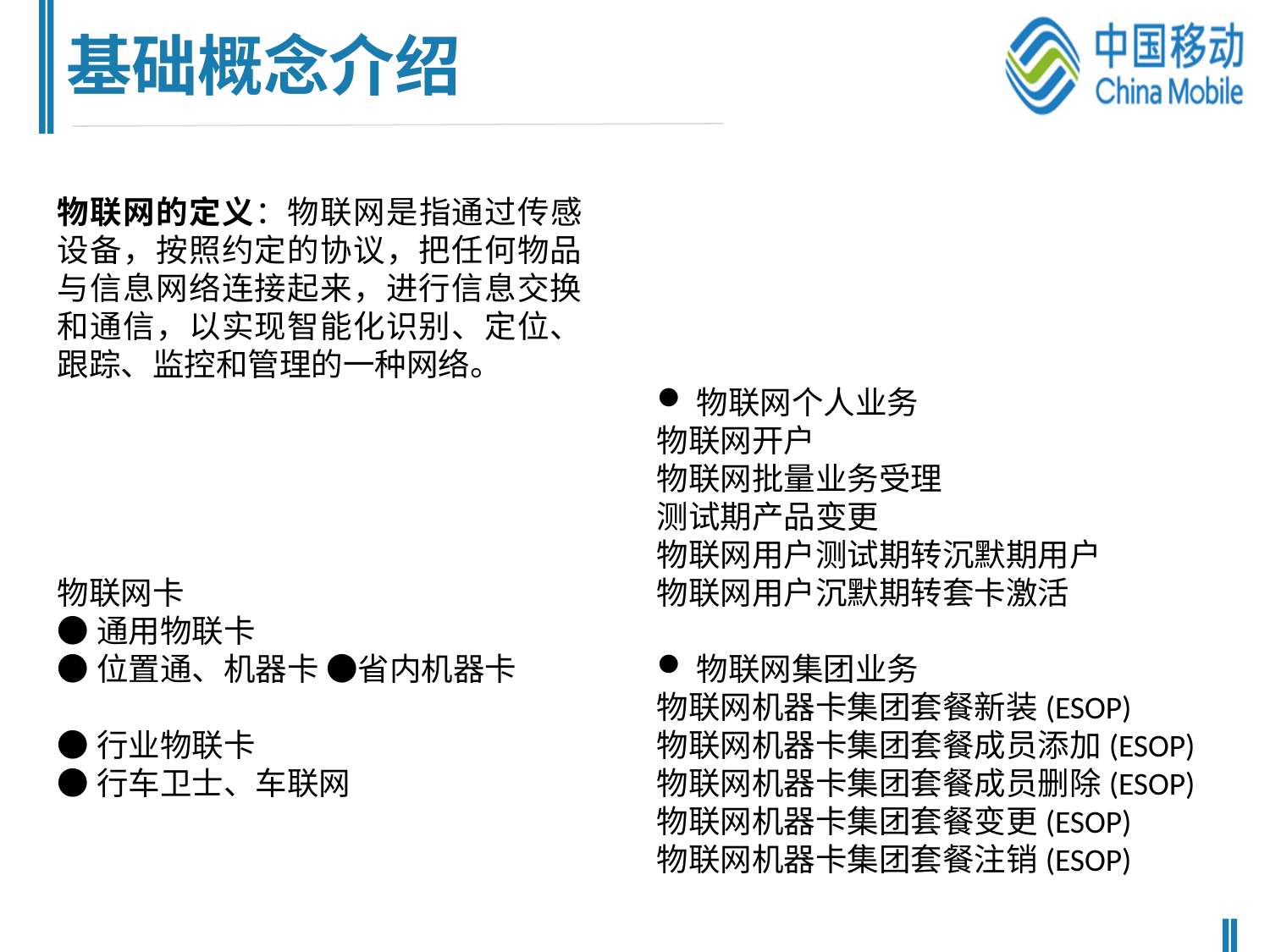

基础概念介绍
物联网的定义：物联网是指通过传感设备，按照约定的协议，把任何物品与信息网络连接起来，进行信息交换和通信，以实现智能化识别、定位、跟踪、监控和管理的一种网络。

物联网卡
●通用物联卡
●位置通、机器卡 ●省内机器卡

●行业物联卡
●行车卫士、车联网
物联网个人业务
物联网开户
物联网批量业务受理
测试期产品变更
物联网用户测试期转沉默期用户
物联网用户沉默期转套卡激活

物联网集团业务
物联网机器卡集团套餐新装(ESOP)
物联网机器卡集团套餐成员添加(ESOP)
物联网机器卡集团套餐成员删除(ESOP)
物联网机器卡集团套餐变更(ESOP)
物联网机器卡集团套餐注销(ESOP)